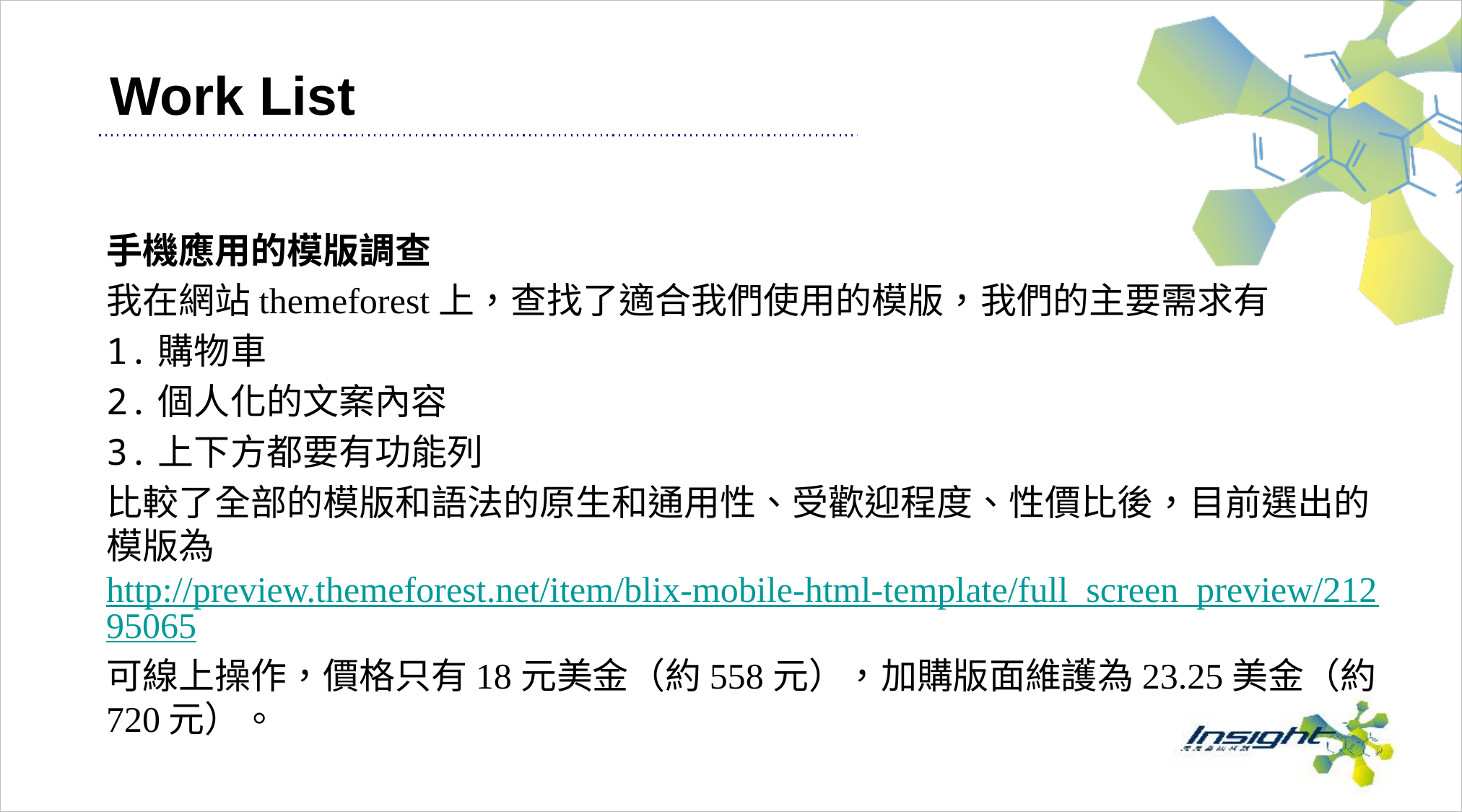

# Work List

手機應用的模版調查
我在網站themeforest上，查找了適合我們使用的模版，我們的主要需求有
1.購物車
2.個人化的文案內容
3.上下方都要有功能列
比較了全部的模版和語法的原生和通用性、受歡迎程度、性價比後，目前選出的模版為
http://preview.themeforest.net/item/blix-mobile-html-template/full_screen_preview/21295065
可線上操作，價格只有18元美金（約558元），加購版面維護為23.25美金（約720元）。